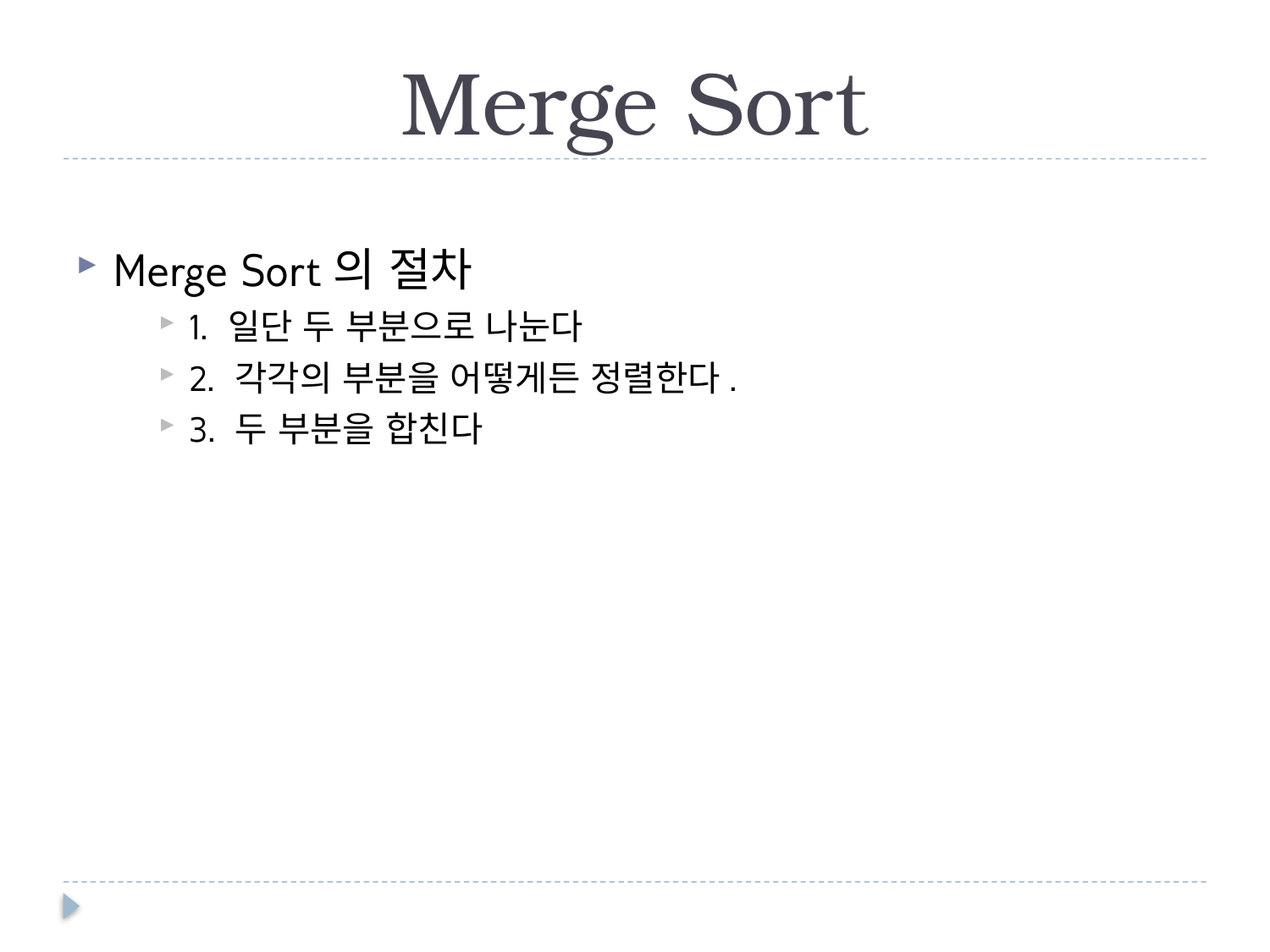

# Merge Sort

Merge Sort의 절차
1. 일단 두 부분으로 나눈다
2. 각각의 부분을 어떻게든 정렬한다.
3. 두 부분을 합친다